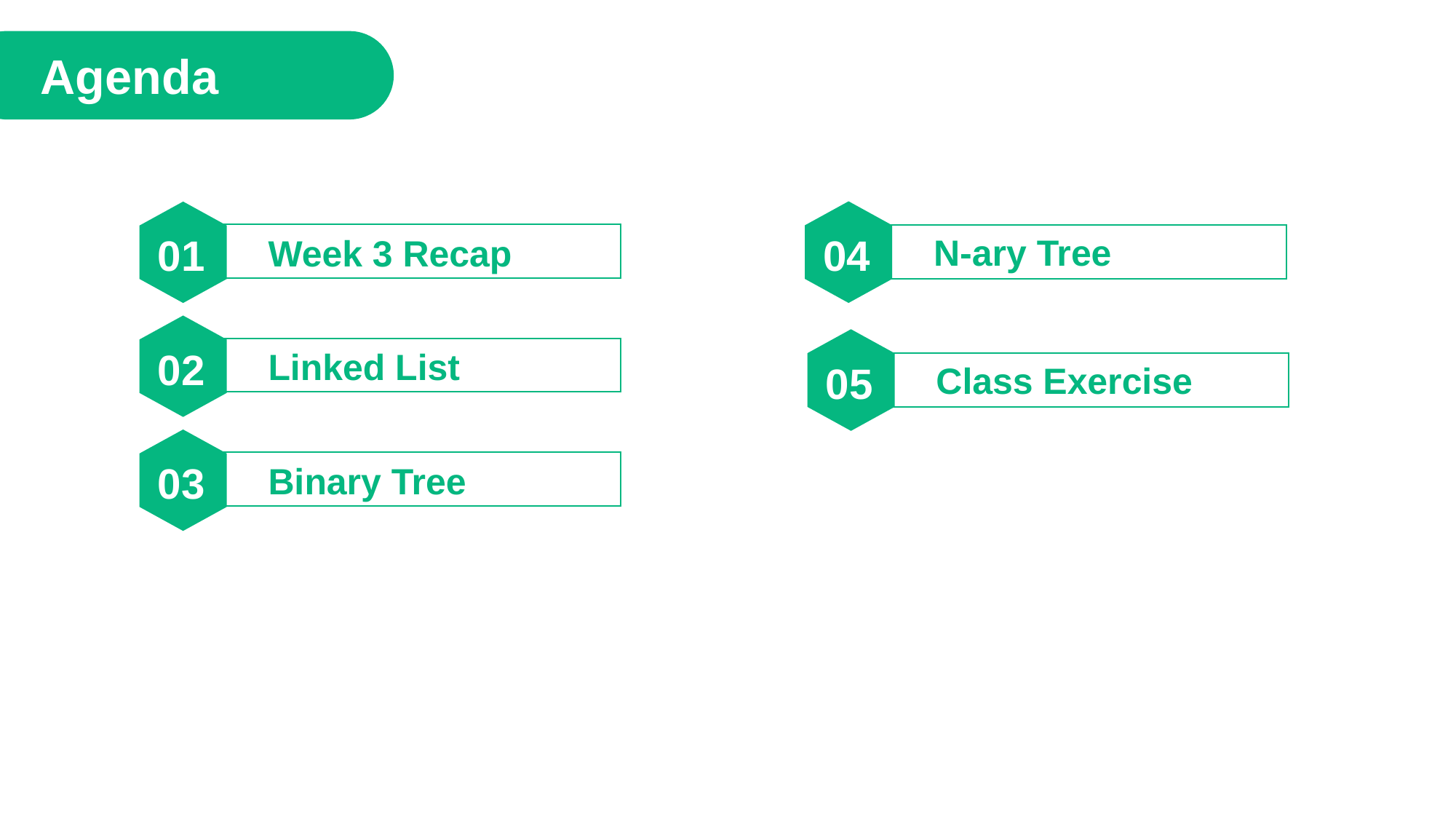

Agenda

04

01

N-ary Tree
Week 3 Recap

02
竞争对手分析

05

Linked List
Class Exercise

产品定位分析

03

Binary Tree
05